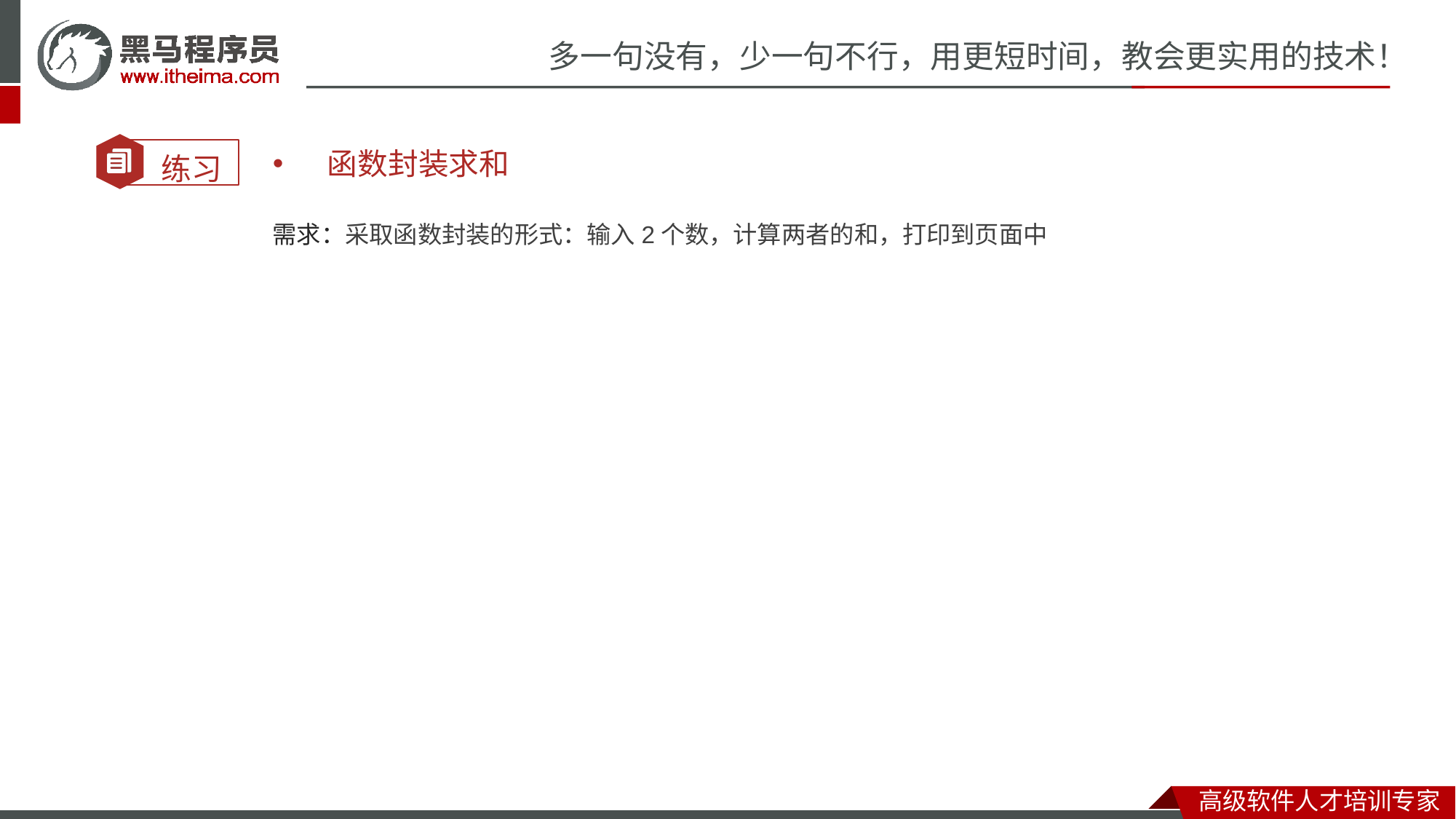

函数封装求和
需求：采取函数封装的形式：输入2个数，计算两者的和，打印到页面中